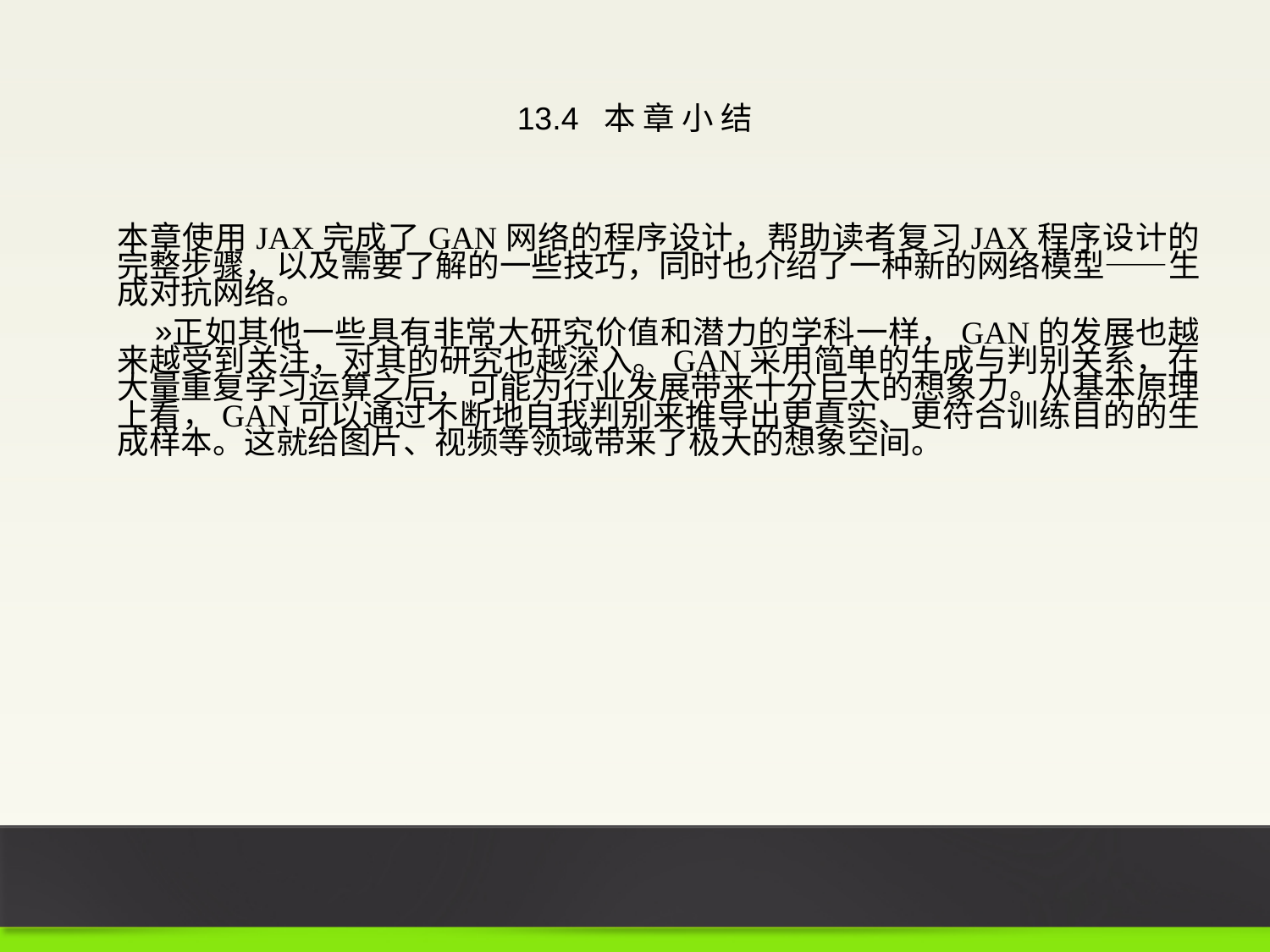

13.4  本 章 小 结
本章使用JAX完成了GAN网络的程序设计，帮助读者复习JAX程序设计的完整步骤，以及需要了解的一些技巧，同时也介绍了一种新的网络模型——生成对抗网络。
正如其他一些具有非常大研究价值和潜力的学科一样，GAN的发展也越来越受到关注，对其的研究也越深入。GAN采用简单的生成与判别关系，在大量重复学习运算之后，可能为行业发展带来十分巨大的想象力。从基本原理上看，GAN可以通过不断地自我判别来推导出更真实、更符合训练目的的生成样本。这就给图片、视频等领域带来了极大的想象空间。